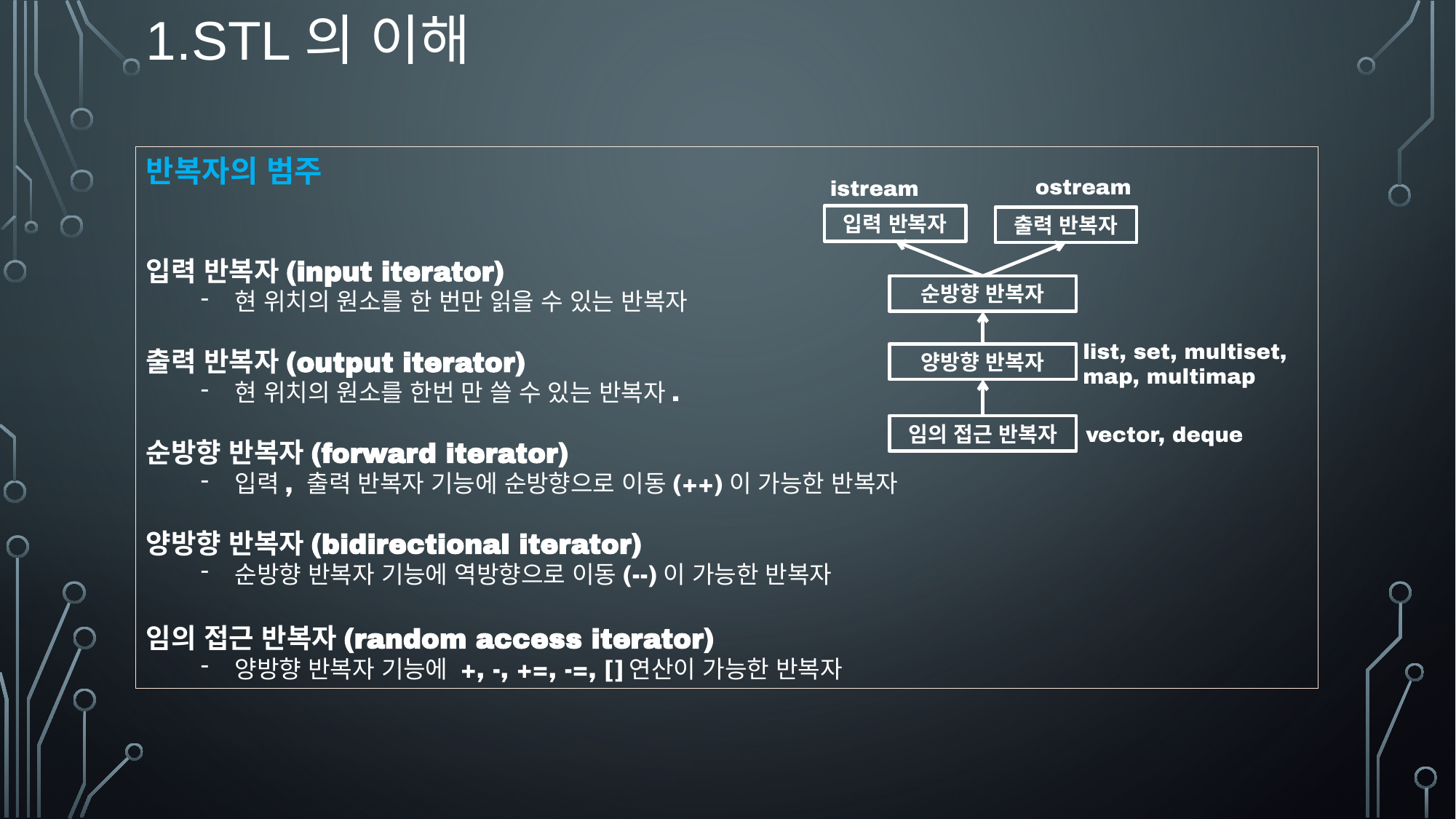

# 1.Stl의 이해
반복자의 범주

입력 반복자(input iterator)
현 위치의 원소를 한 번만 읽을 수 있는 반복자

출력 반복자(output iterator)
현 위치의 원소를 한번 만 쓸 수 있는 반복자.

순방향 반복자(forward iterator)
입력, 출력 반복자 기능에 순방향으로 이동(++)이 가능한 반복자

양방향 반복자(bidirectional iterator)
순방향 반복자 기능에 역방향으로 이동(--)이 가능한 반복자

임의 접근 반복자(random access iterator)
양방향 반복자 기능에 +, -, +=, -=, []연산이 가능한 반복자
ostream
istream
입력 반복자
출력 반복자
순방향 반복자
list, set, multiset,
map, multimap
양방향 반복자
vector, deque
임의 접근 반복자